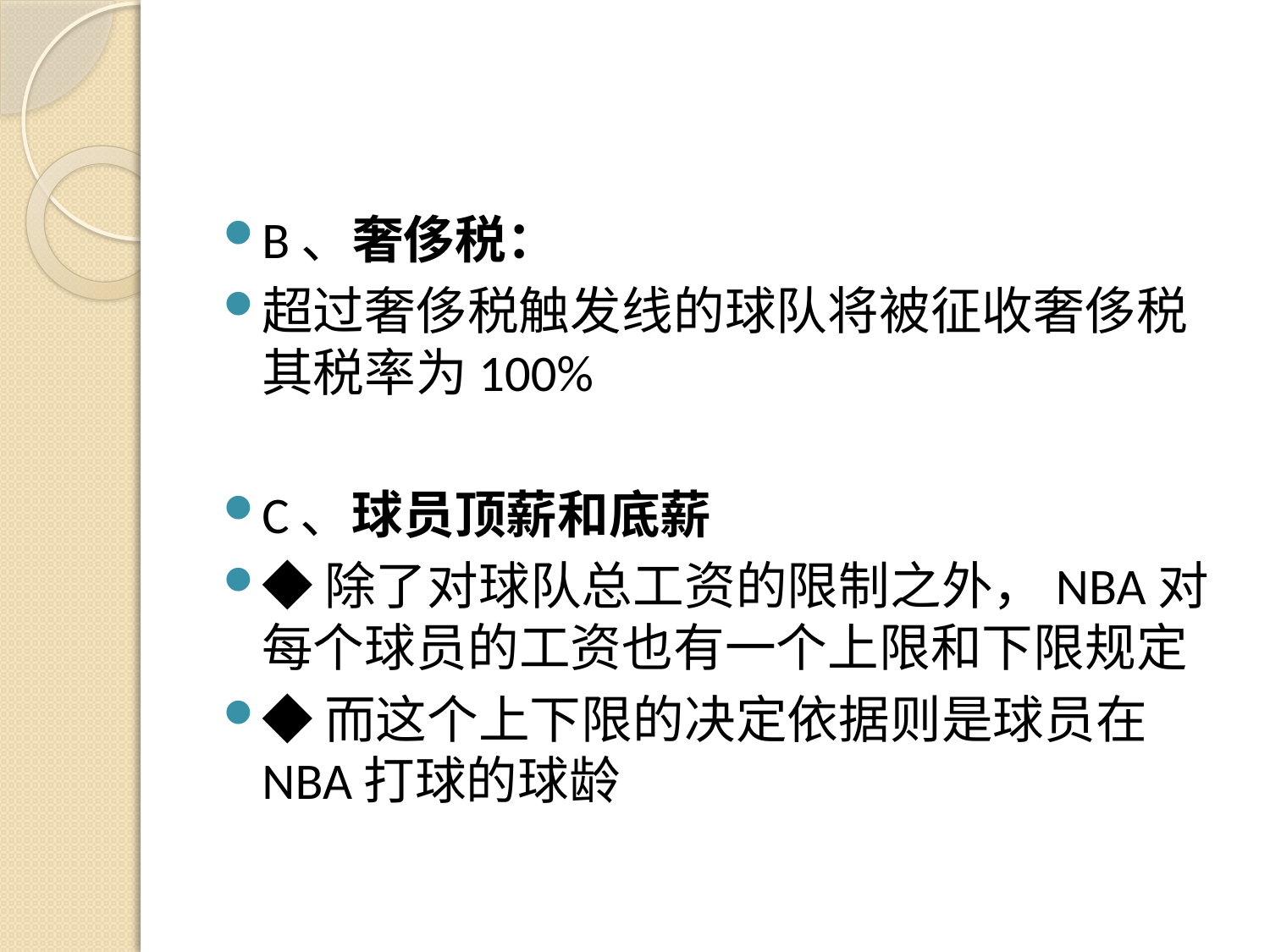

#
B、奢侈税：
超过奢侈税触发线的球队将被征收奢侈税其税率为100%

C、球员顶薪和底薪
◆除了对球队总工资的限制之外，NBA对每个球员的工资也有一个上限和下限规定
◆而这个上下限的决定依据则是球员在NBA打球的球龄

15